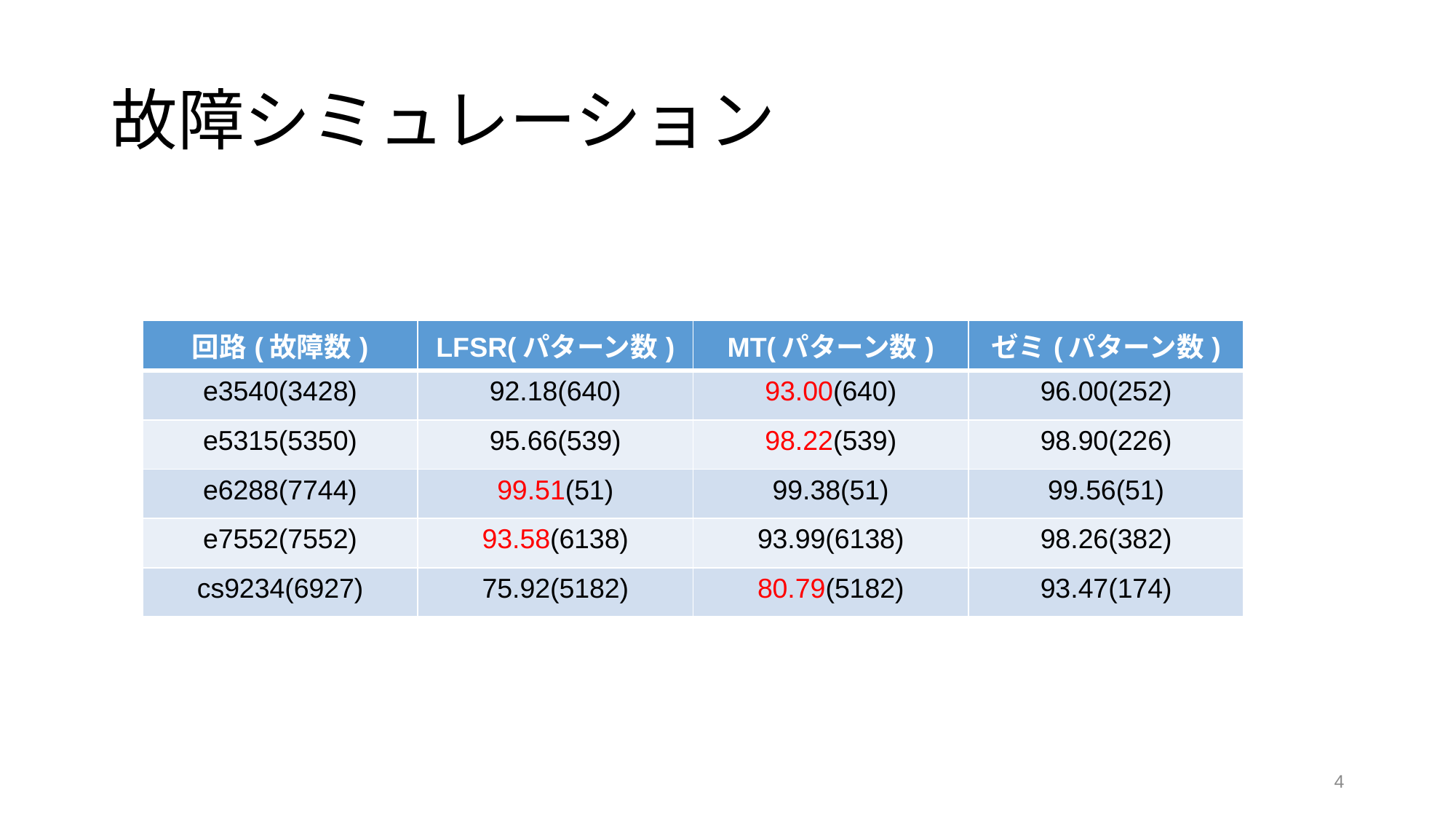

# 故障シミュレーション
| 回路(故障数) | LFSR(パターン数) | MT(パターン数) | ゼミ(パターン数) |
| --- | --- | --- | --- |
| e3540(3428) | 92.18(640) | 93.00(640) | 96.00(252) |
| e5315(5350) | 95.66(539) | 98.22(539) | 98.90(226) |
| e6288(7744) | 99.51(51) | 99.38(51) | 99.56(51) |
| e7552(7552) | 93.58(6138) | 93.99(6138) | 98.26(382) |
| cs9234(6927) | 75.92(5182) | 80.79(5182) | 93.47(174) |
4